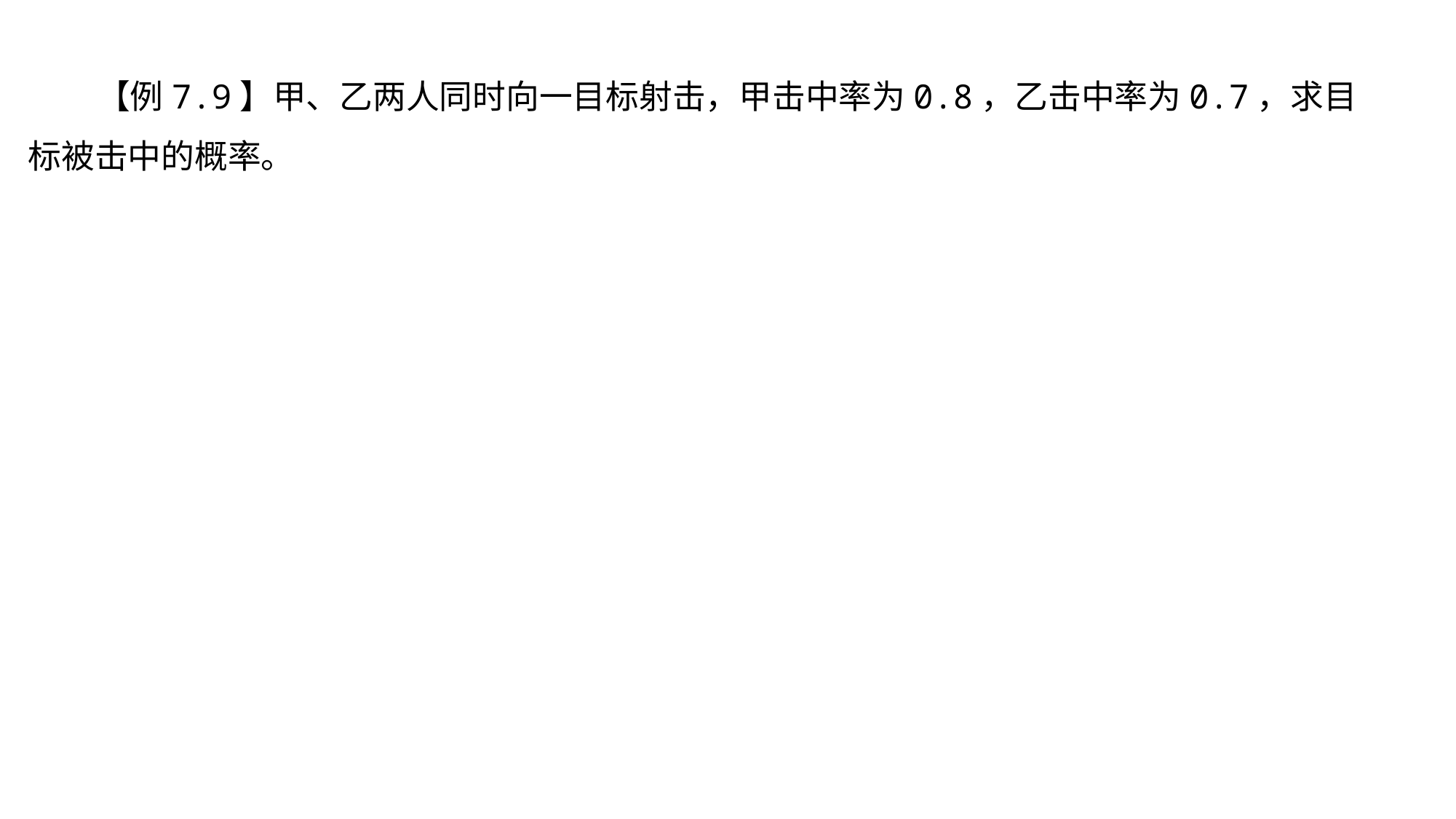

【例7.9】甲、乙两人同时向一目标射击，甲击中率为0.8，乙击中率为0.7，求目标被击中的概率。